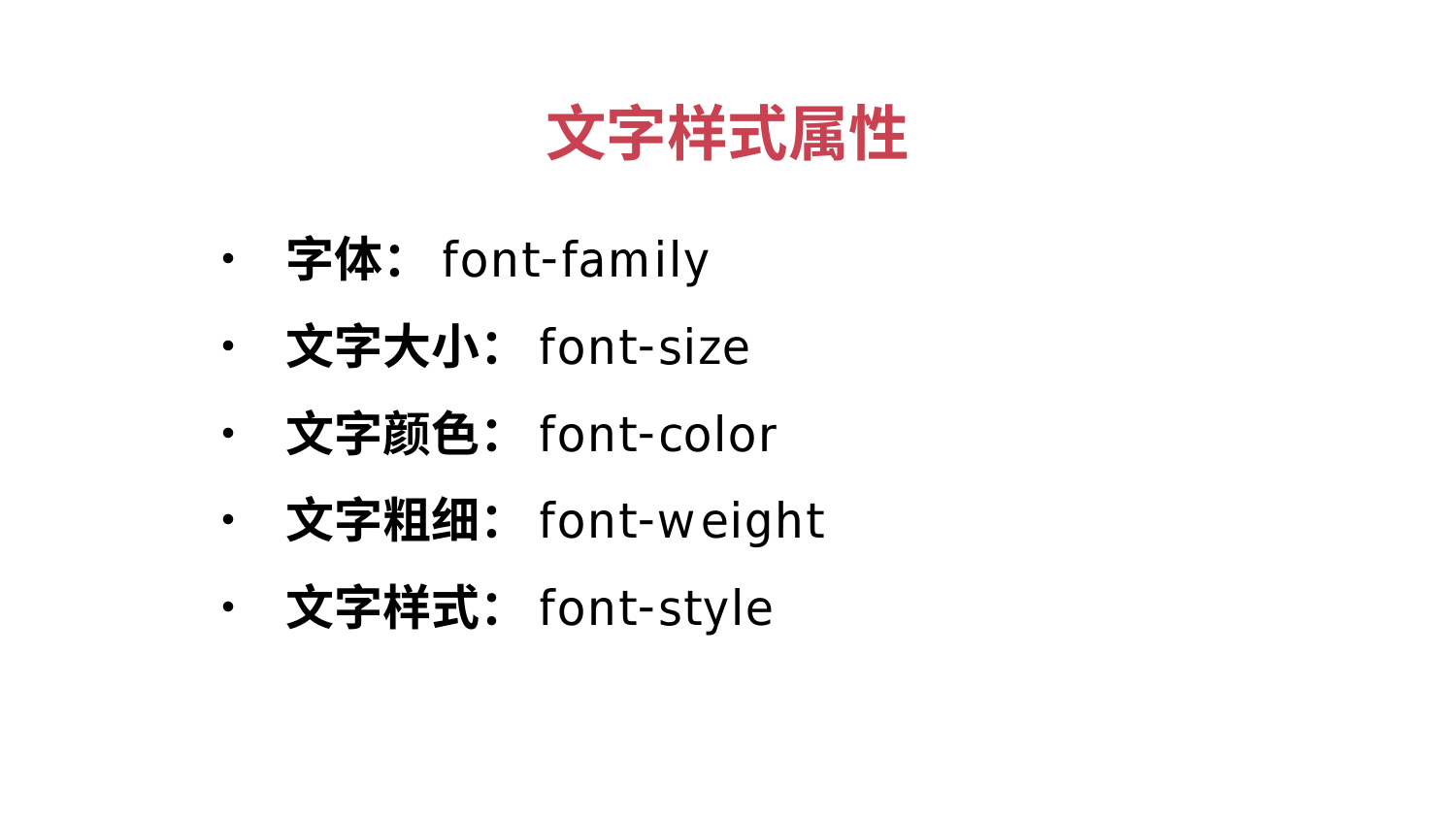

文字样式属性
•  字体：font-family

•  文字大小：font-size

•  文字颜色：font-color

•  文字粗细：font-weight

•  文字样式：font-style